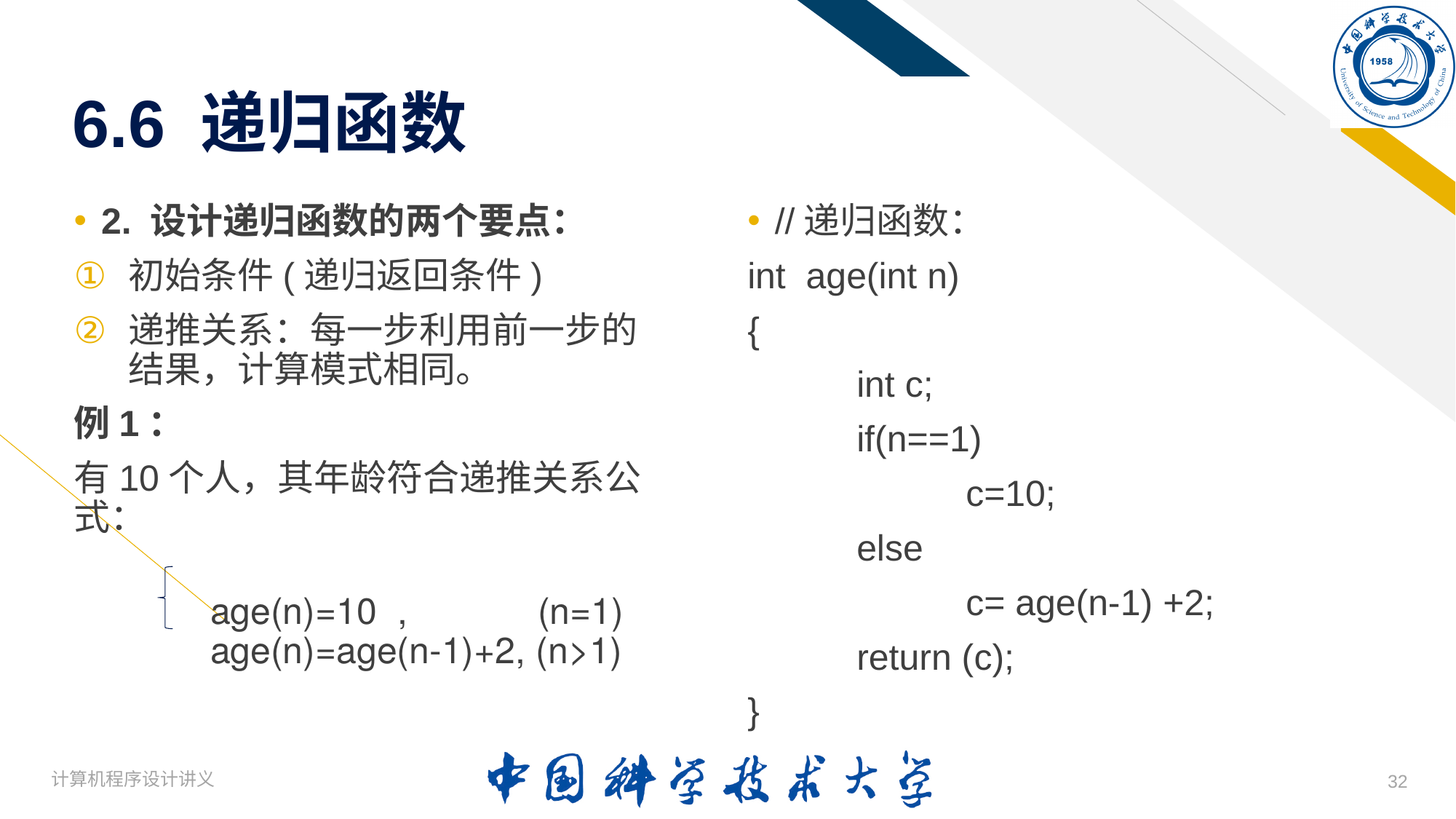

# 6.6 递归函数
2. 设计递归函数的两个要点：
初始条件(递归返回条件)
递推关系：每一步利用前一步的结果，计算模式相同。
例1：
有10个人，其年龄符合递推关系公式：

		age(n)=10  , 		(n=1)
		age(n)=age(n-1)+2, (n>1)

//递归函数：
int  age(int n)
{
    	int c;
  	if(n==1)
    		c=10;
	else
 		c= age(n-1) +2;
	return (c);
}

计算机程序设计讲义
32